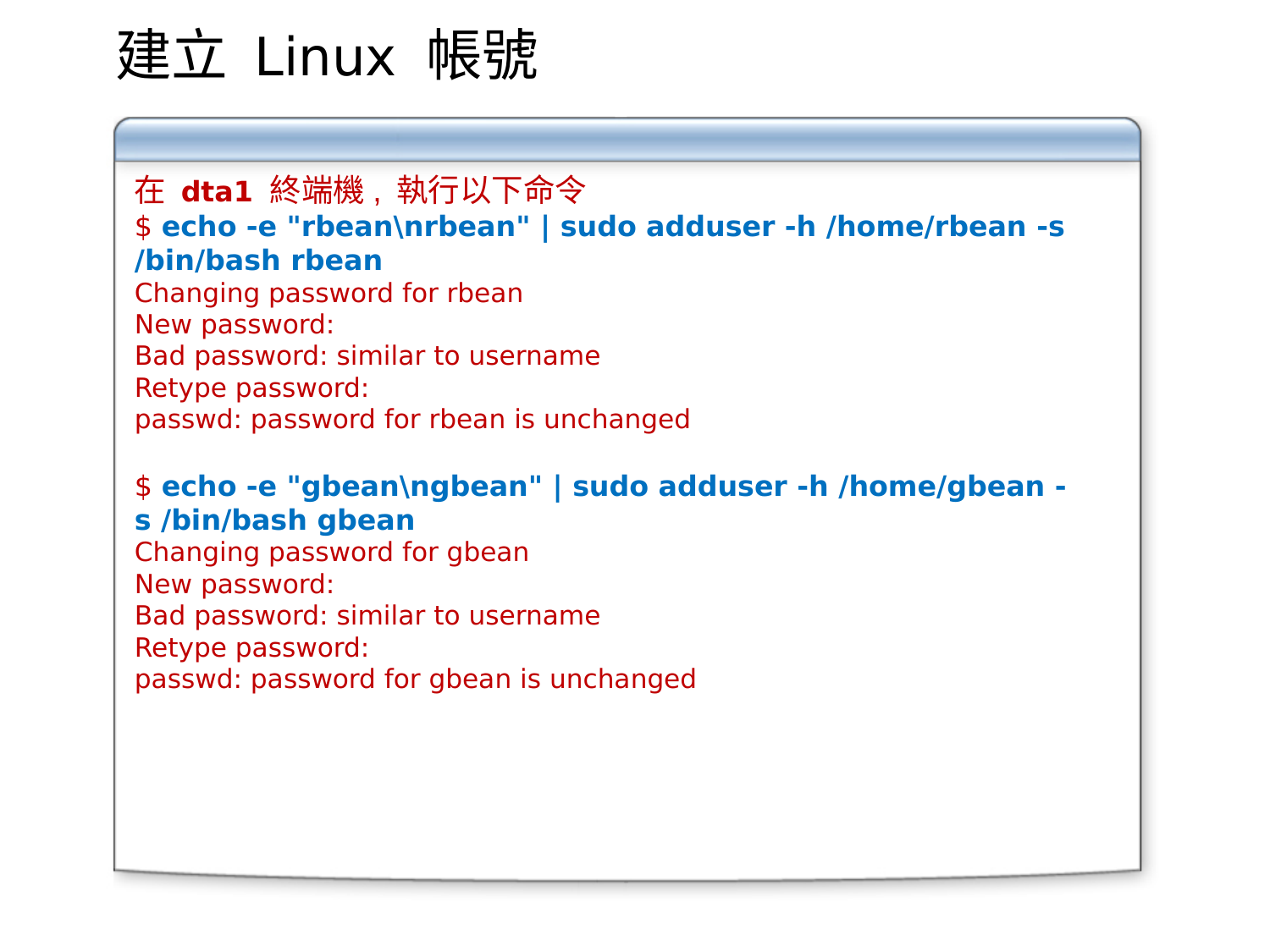

建立 Linux 帳號
在 dta1 終端機, 執行以下命令
$ echo -e "rbean\nrbean" | sudo adduser -h /home/rbean -s /bin/bash rbean
Changing password for rbean
New password:
Bad password: similar to username
Retype password:
passwd: password for rbean is unchanged

$ echo -e "gbean\ngbean" | sudo adduser -h /home/gbean -s /bin/bash gbean
Changing password for gbean
New password:
Bad password: similar to username
Retype password:
passwd: password for gbean is unchanged